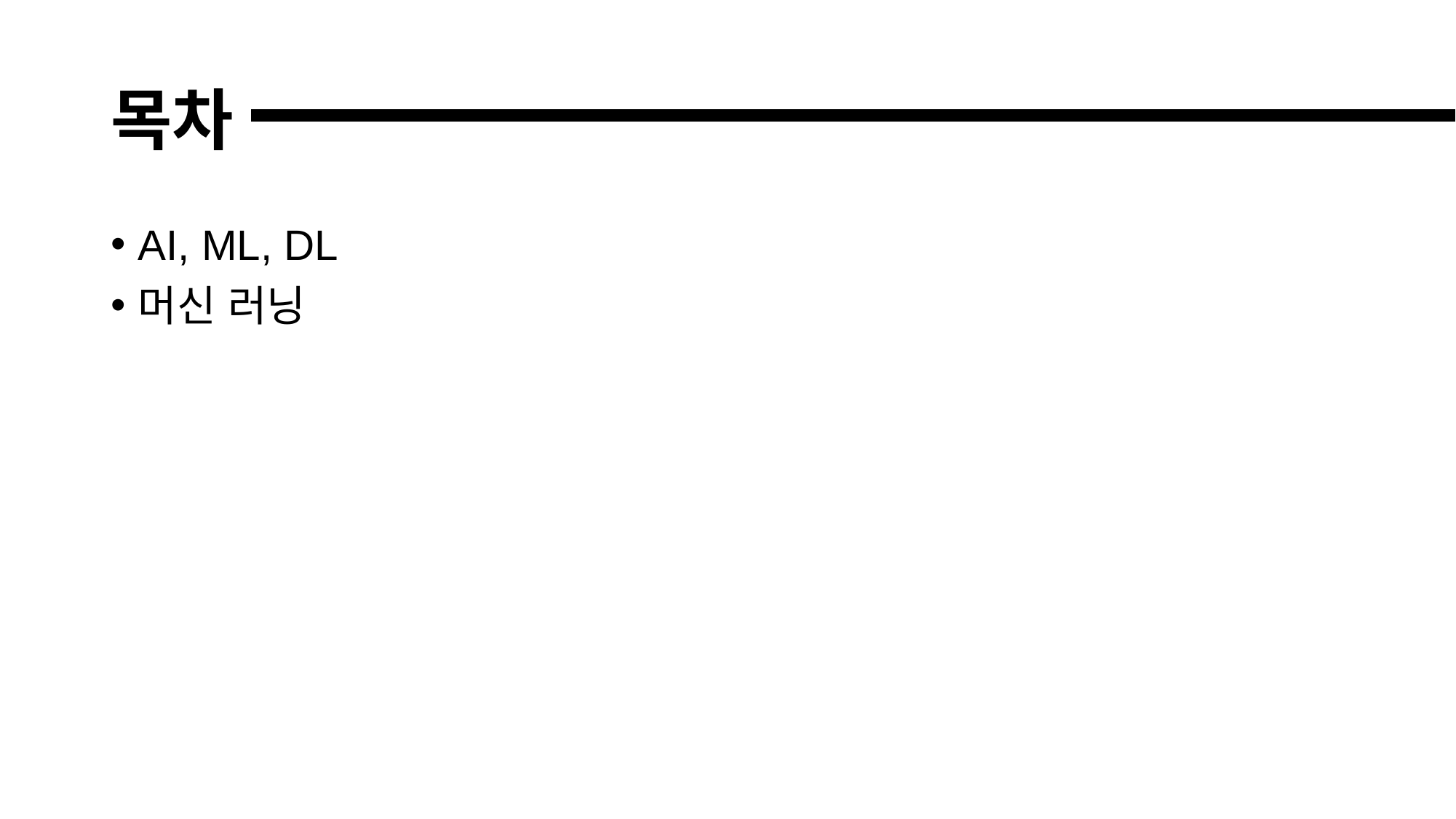

# 목차

AI, ML, DL
머신 러닝